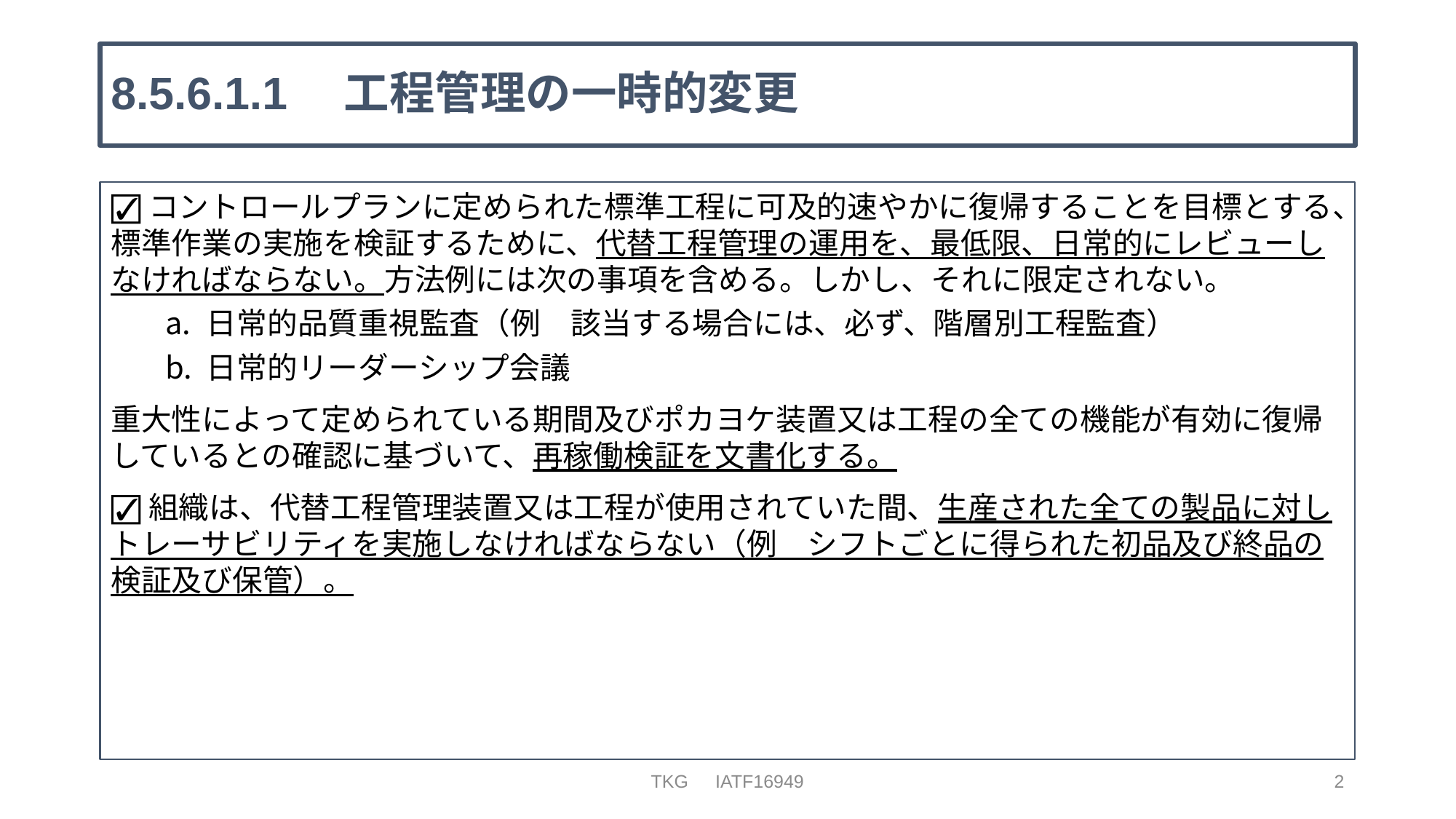

# 8.5.6.1.1　工程管理の一時的変更
☑コントロールプランに定められた標準工程に可及的速やかに復帰することを目標とする、標準作業の実施を検証するために、代替工程管理の運用を、最低限、日常的にレビューしなければならない。方法例には次の事項を含める。しかし、それに限定されない。
日常的品質重視監査（例　該当する場合には、必ず、階層別工程監査）
日常的リーダーシップ会議
重大性によって定められている期間及びポカヨケ装置又は工程の全ての機能が有効に復帰しているとの確認に基づいて、再稼働検証を文書化する。
☑組織は、代替工程管理装置又は工程が使用されていた間、生産された全ての製品に対しトレーサビリティを実施しなければならない（例　シフトごとに得られた初品及び終品の検証及び保管）。
TKG　IATF16949
2